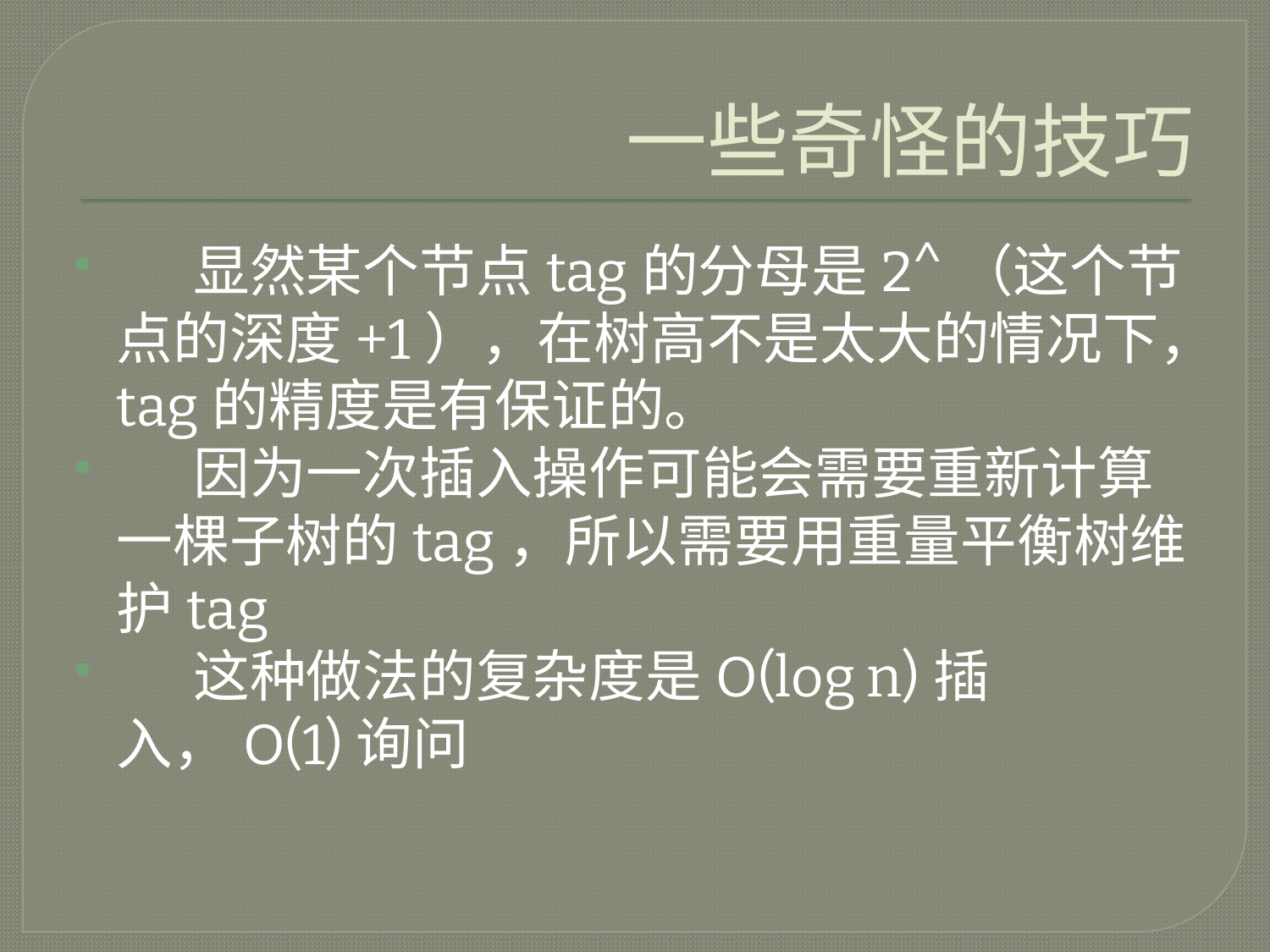

# 一些奇怪的技巧
     显然某个节点tag的分母是2^（这个节点的深度+1），在树高不是太大的情况下，tag的精度是有保证的。
     因为一次插入操作可能会需要重新计算一棵子树的tag，所以需要用重量平衡树维护tag
     这种做法的复杂度是O(log n)插入，O(1)询问